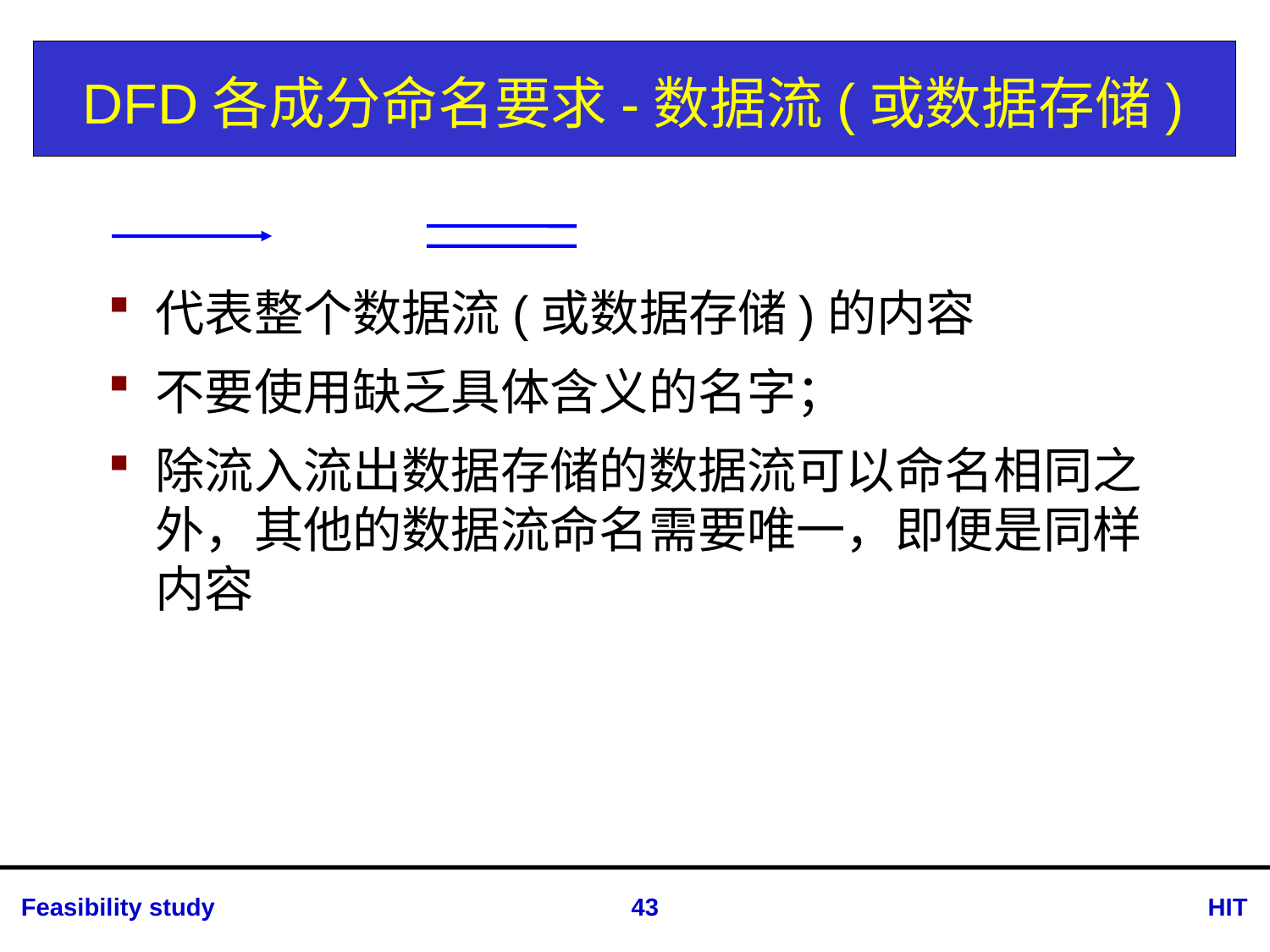

# DFD各成分命名要求-数据流(或数据存储)

代表整个数据流(或数据存储)的内容
不要使用缺乏具体含义的名字；
除流入流出数据存储的数据流可以命名相同之外，其他的数据流命名需要唯一，即便是同样内容